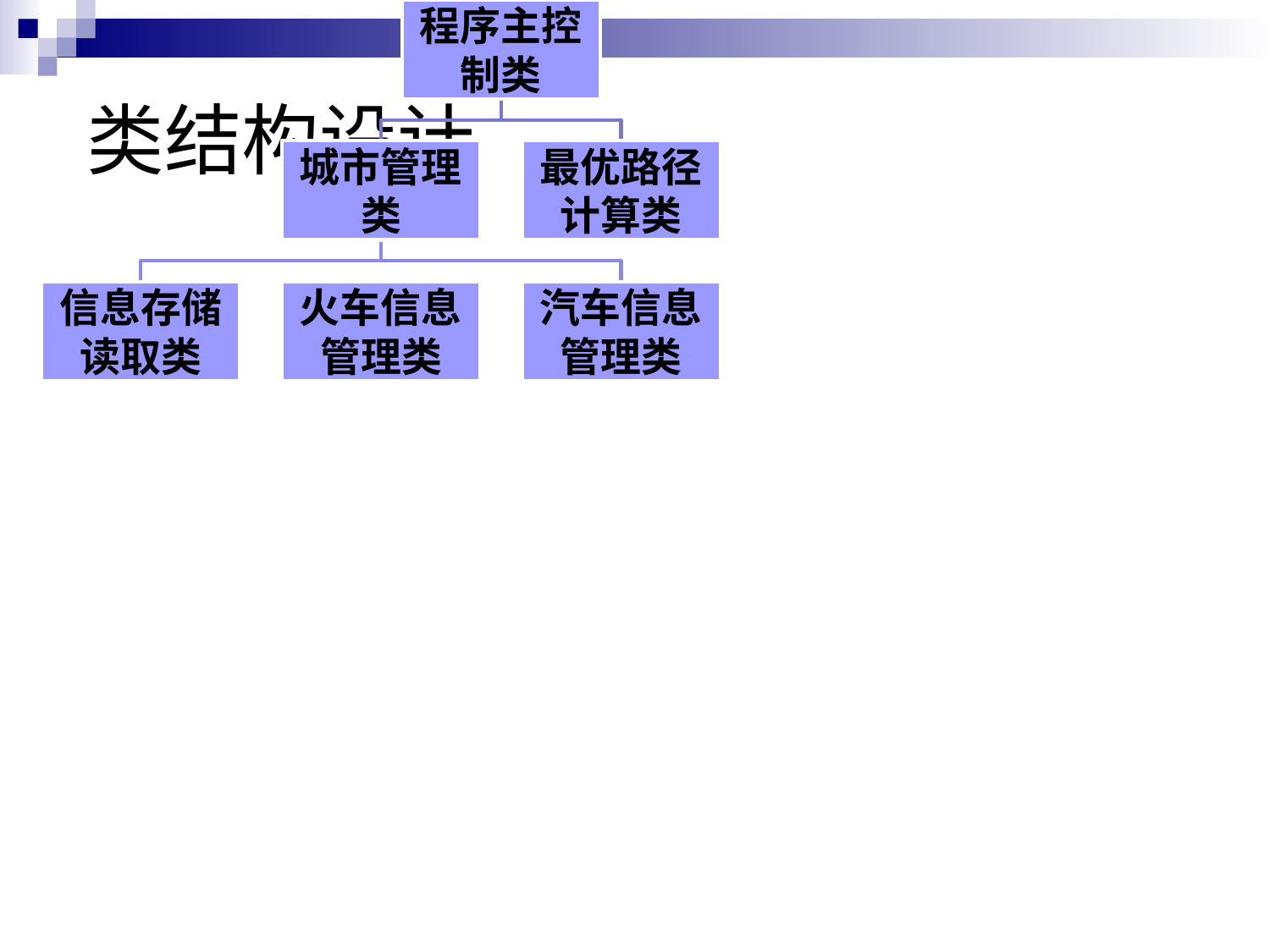

# 类结构设计
程序主控制类
城市管理类
信息存储读取类
火车信息管理类
汽车信息管理类
最优路径计算类